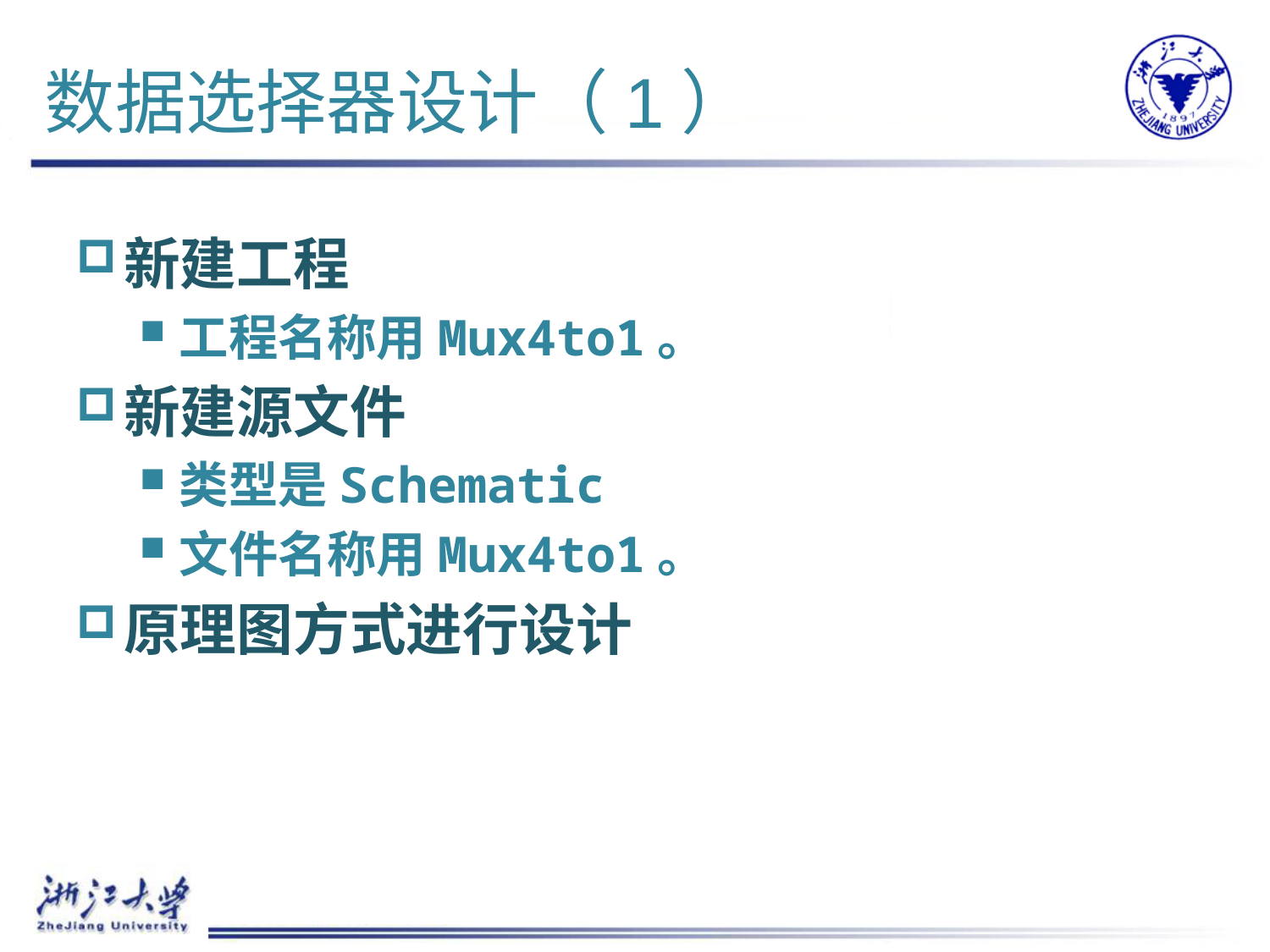

# 数据选择器设计（1）
新建工程
工程名称用Mux4to1。
新建源文件
类型是Schematic
文件名称用Mux4to1。
原理图方式进行设计